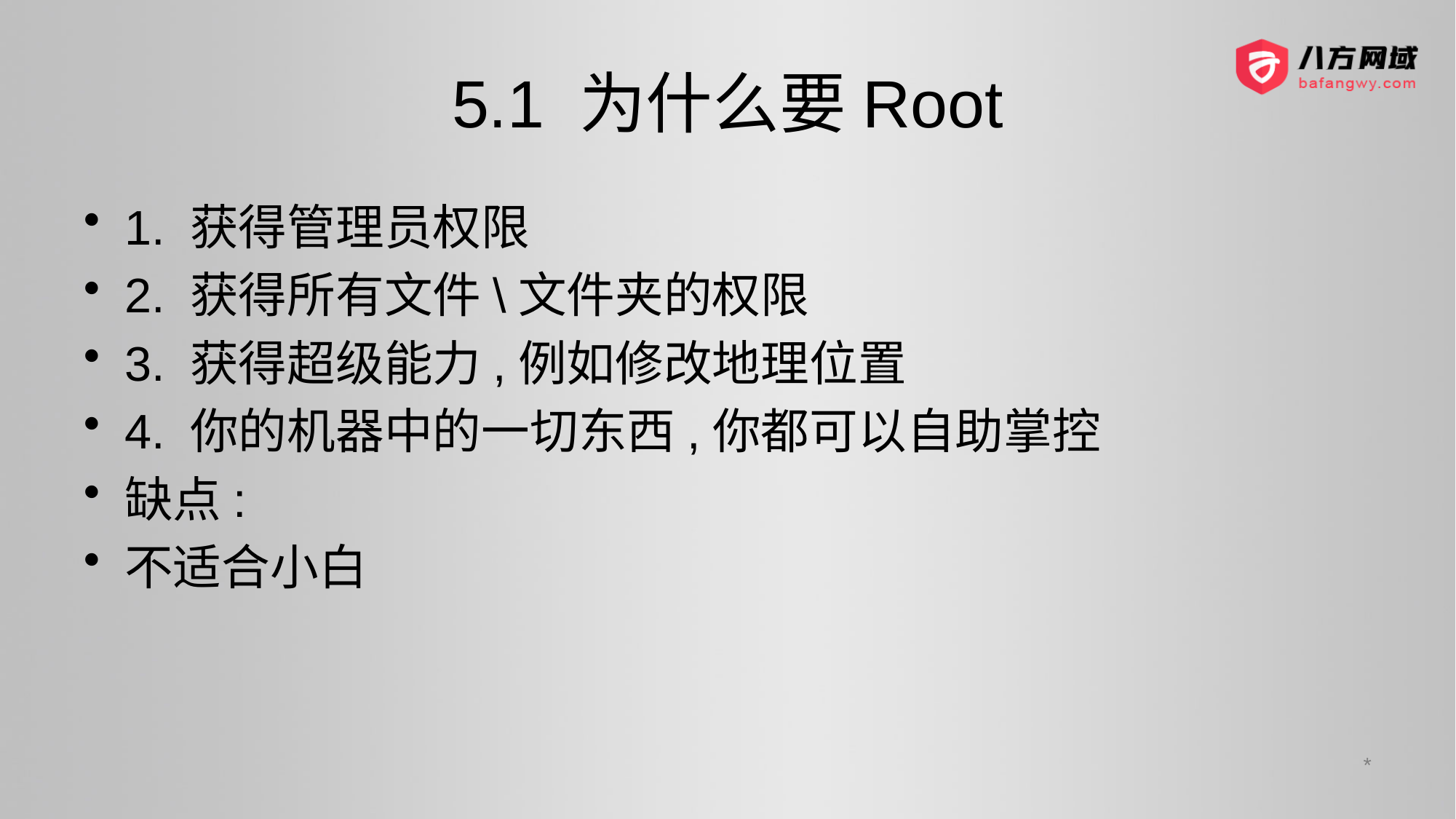

# 5.1 为什么要Root
1. 获得管理员权限
2. 获得所有文件\文件夹的权限
3. 获得超级能力,例如修改地理位置
4. 你的机器中的一切东西,你都可以自助掌控
缺点:
不适合小白
*